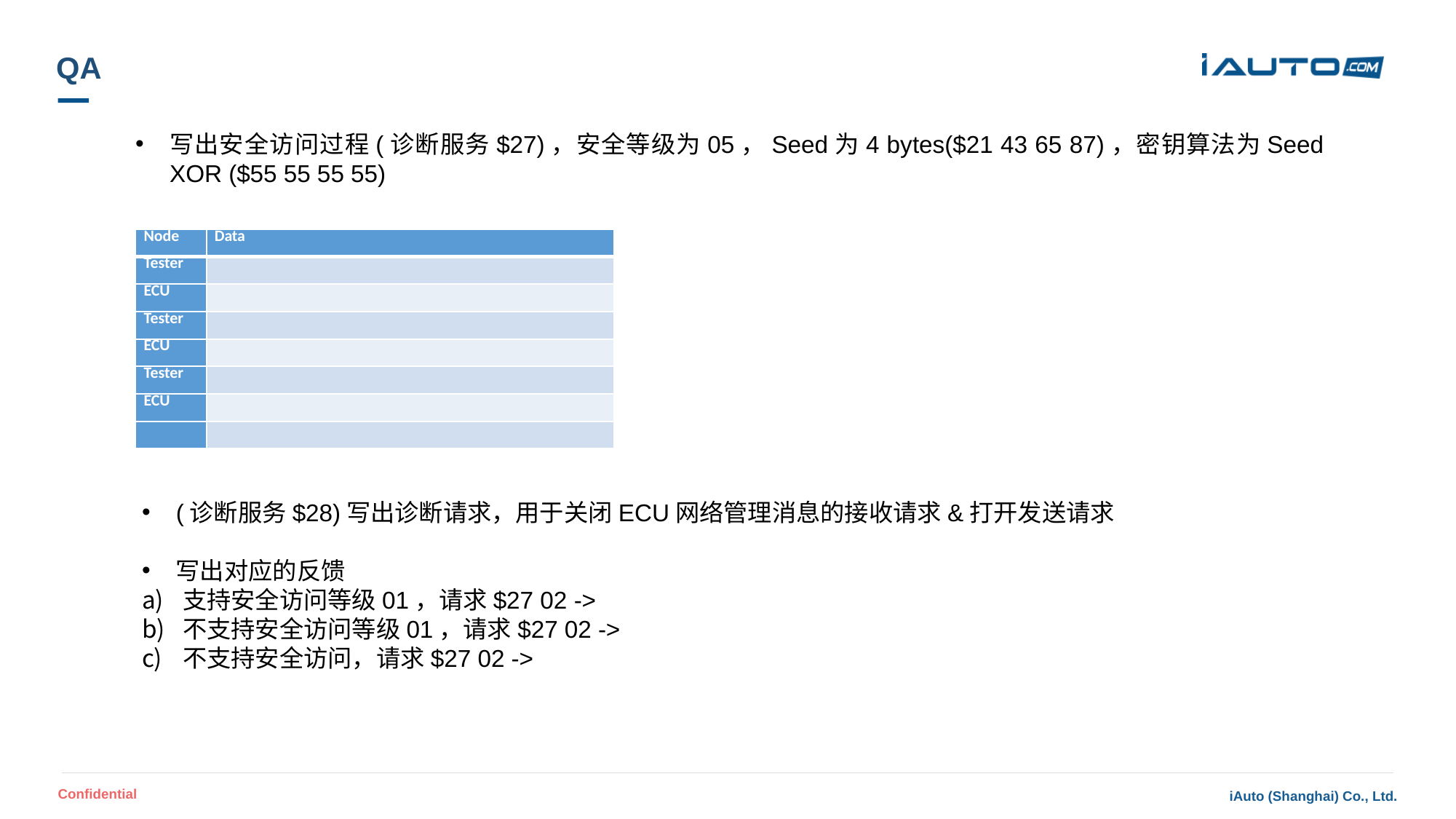

# QA
写出安全访问过程(诊断服务$27)，安全等级为05，Seed为4 bytes($21 43 65 87)，密钥算法为Seed XOR ($55 55 55 55)
| Node | Data |
| --- | --- |
| Tester |  |
| ECU |  |
| Tester |  |
| ECU |  |
| Tester |  |
| ECU |  |
|  |  |
(诊断服务$28)写出诊断请求，用于关闭ECU网络管理消息的接收请求&打开发送请求

写出对应的反馈
支持安全访问等级01，请求$27 02 ->
不支持安全访问等级01，请求$27 02 ->
不支持安全访问，请求$27 02 ->